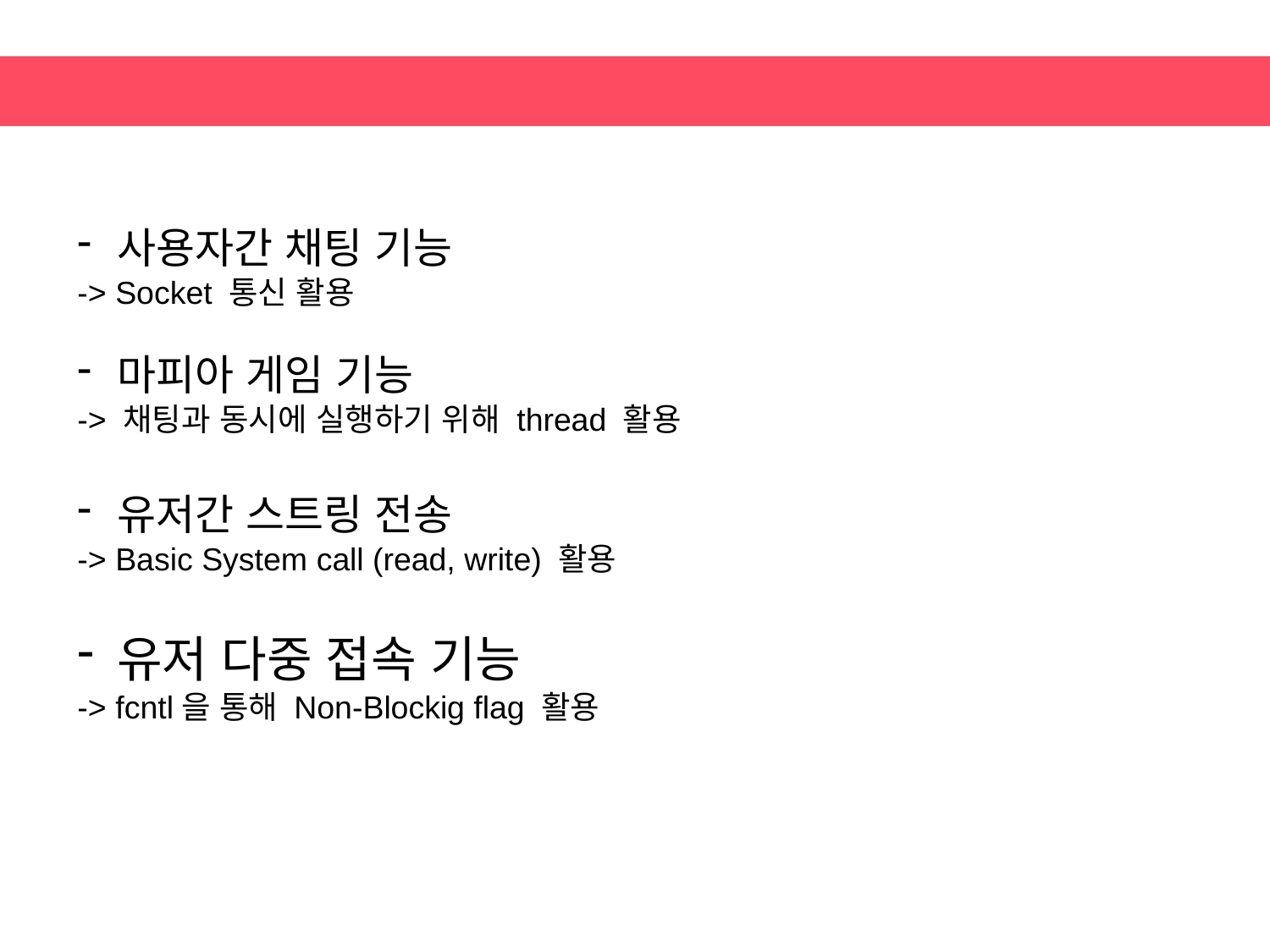

주요 기능
사용자간 채팅 기능
-> Socket 통신 활용

마피아 게임 기능
-> 채팅과 동시에 실행하기 위해 thread 활용

유저간 스트링 전송
-> Basic System call (read, write) 활용

유저 다중 접속 기능
-> fcntl을 통해 Non-Blockig flag 활용